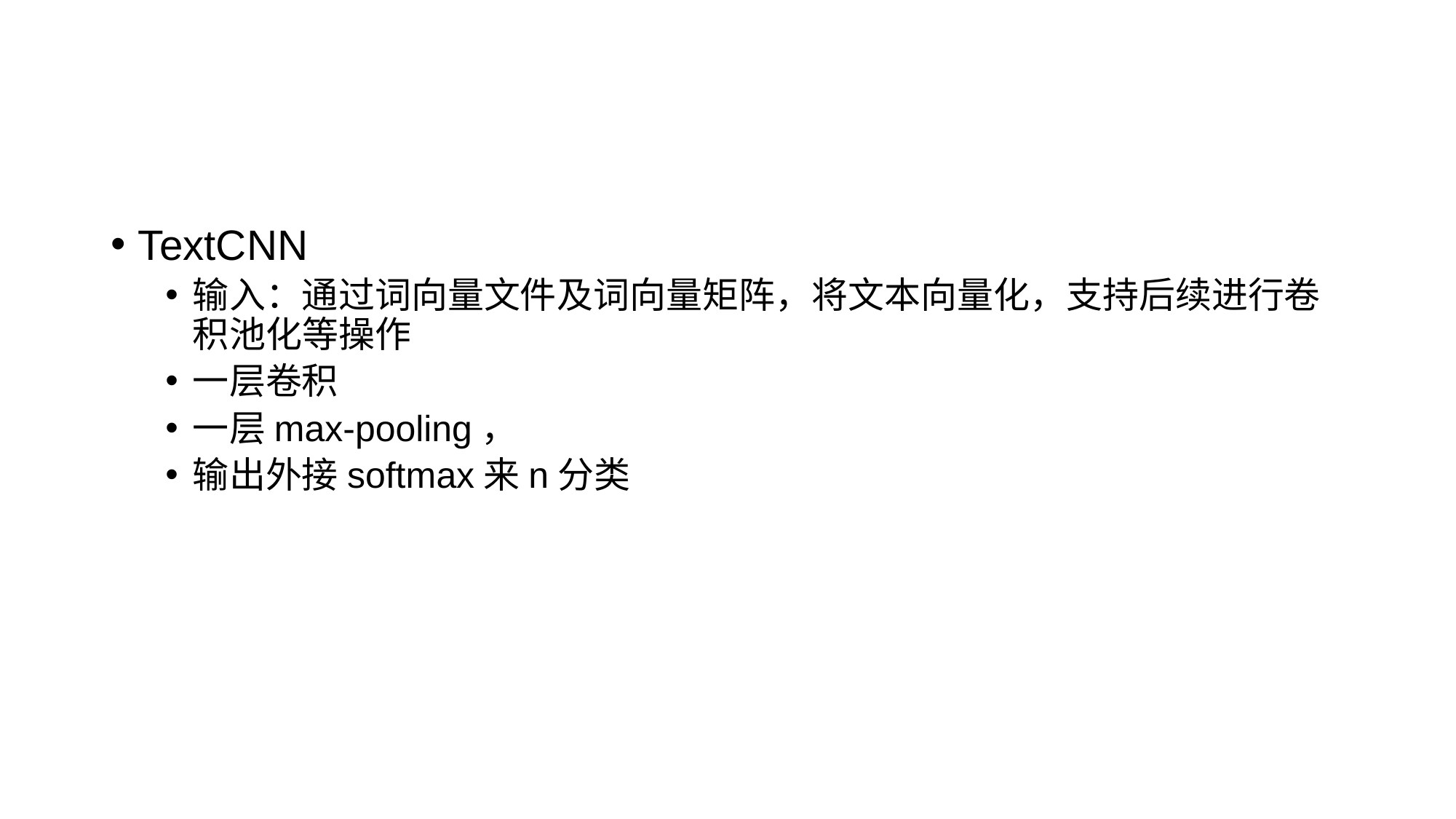

#
TextCNN
输入：通过词向量文件及词向量矩阵，将文本向量化，支持后续进行卷积池化等操作
一层卷积
一层max-pooling，
输出外接softmax来n分类